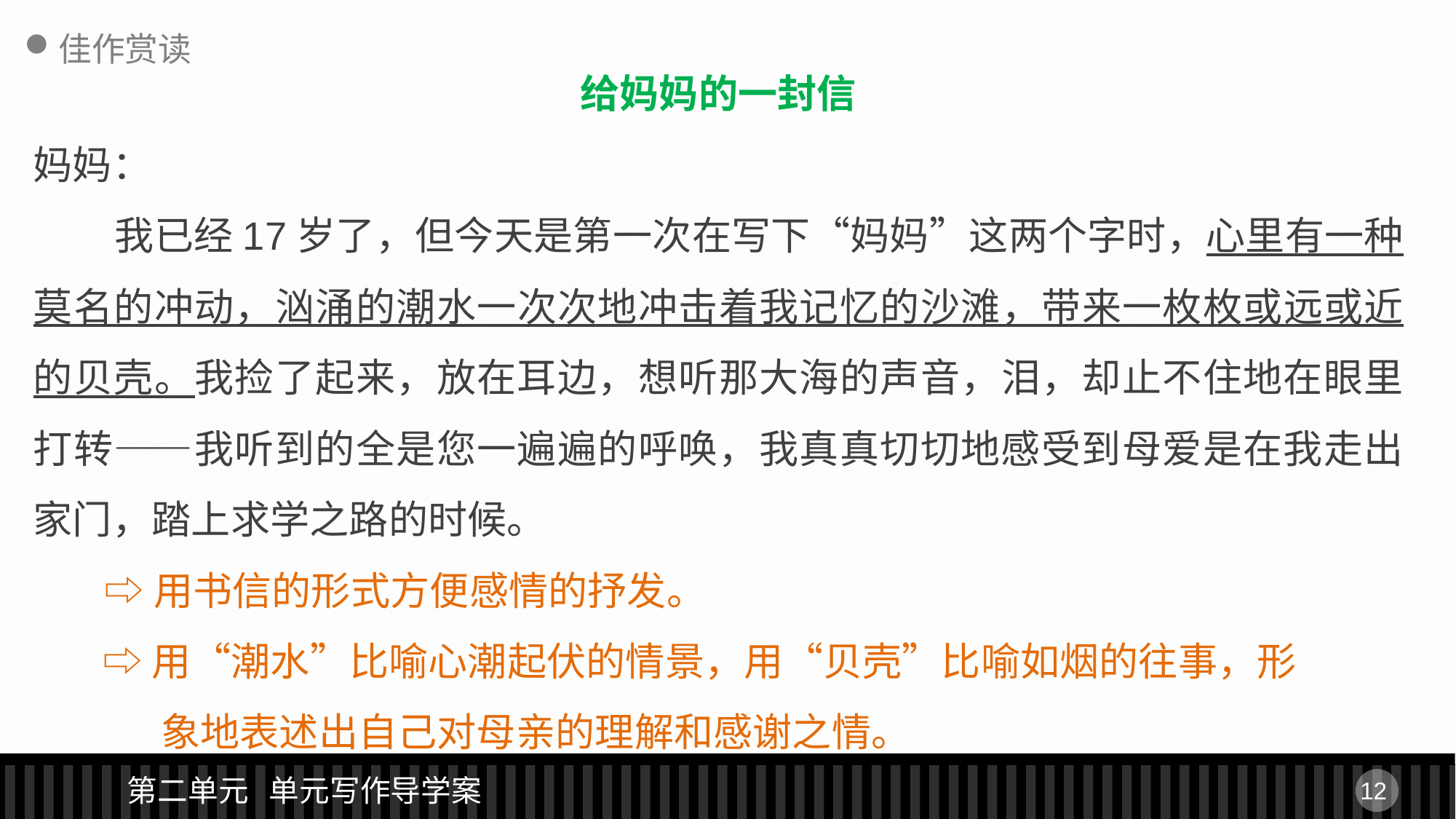

佳作赏读
给妈妈的一封信
妈妈：
        我已经17岁了，但今天是第一次在写下“妈妈”这两个字时，心里有一种莫名的冲动，汹涌的潮水一次次地冲击着我记忆的沙滩，带来一枚枚或远或近的贝壳。我捡了起来，放在耳边，想听那大海的声音，泪，却止不住地在眼里打转——我听到的全是您一遍遍的呼唤，我真真切切地感受到母爱是在我走出家门，踏上求学之路的时候。
        ⇨用书信的形式方便感情的抒发。
        ⇨用“潮水”比喻心潮起伏的情景，用“贝壳”比喻如烟的往事，形
	 象地表述出自己对母亲的理解和感谢之情。